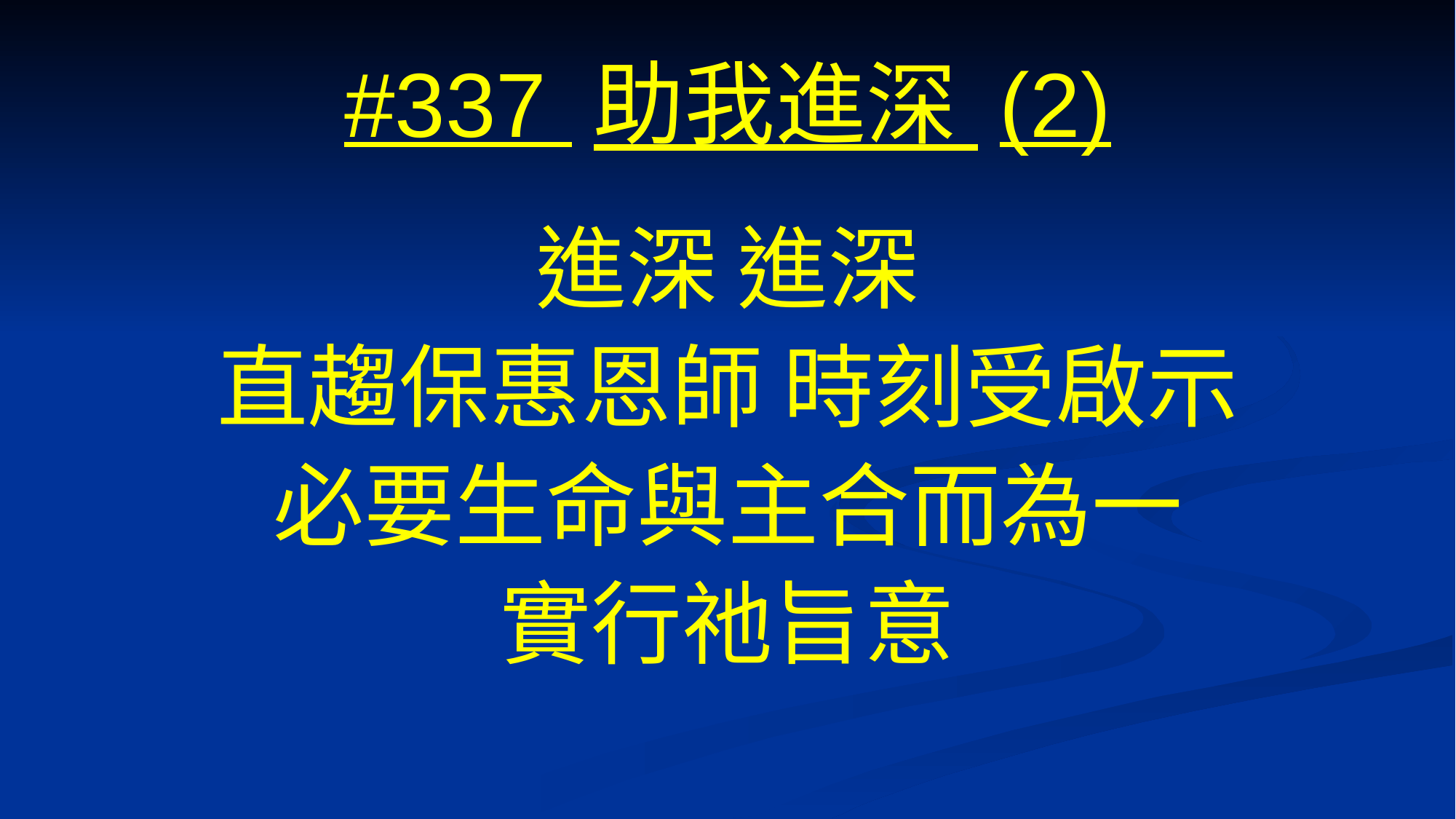

# #337 助我進深 (2)
進深 進深
直趨保惠恩師 時刻受啟示
必要生命與主合而為一
實行祂旨意